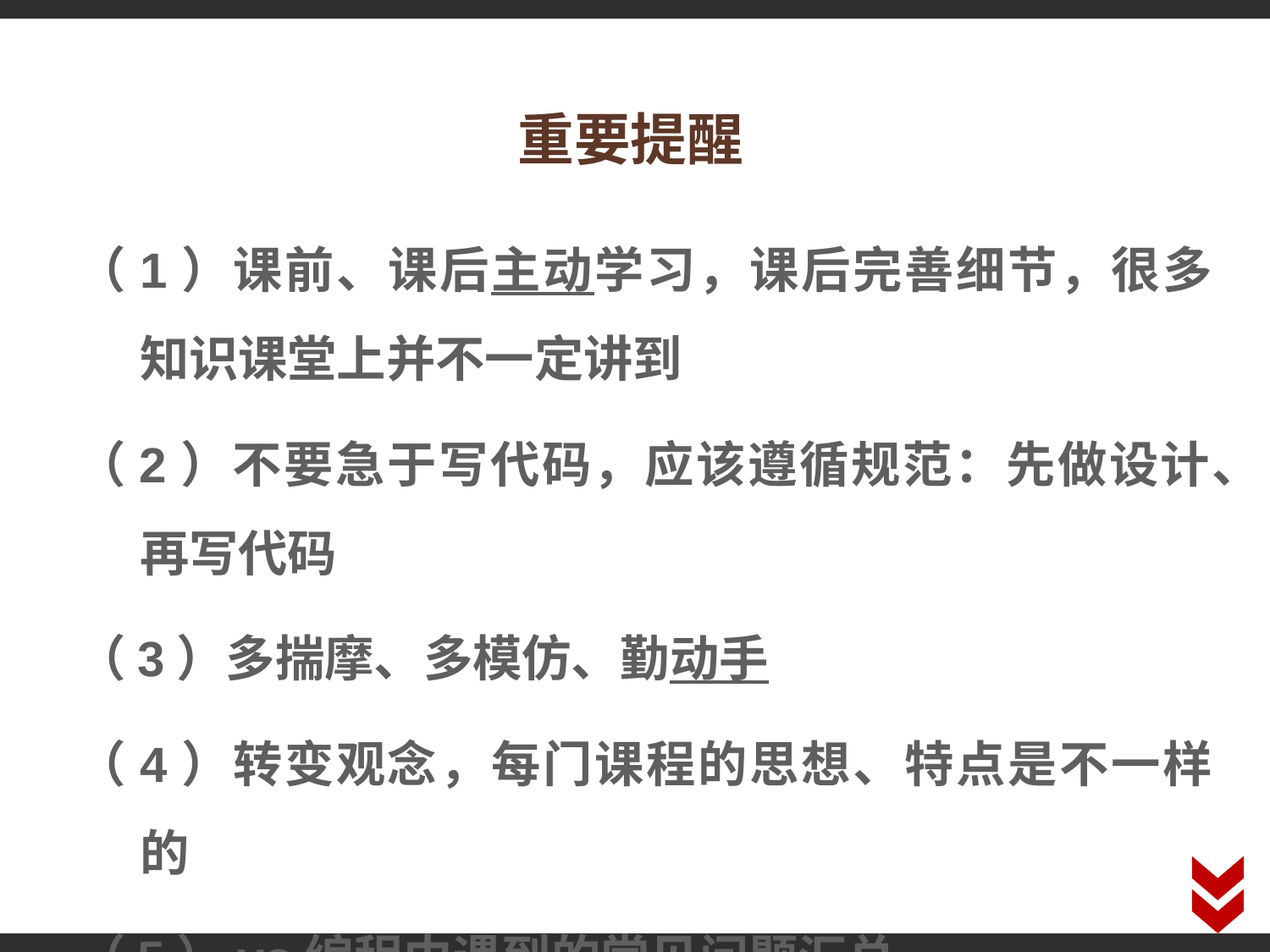

# 重要提醒
（1）课前、课后主动学习，课后完善细节，很多知识课堂上并不一定讲到
（2）不要急于写代码，应该遵循规范：先做设计、再写代码
（3）多揣摩、多模仿、勤动手
（4）转变观念，每门课程的思想、特点是不一样的
（5）vs编程中遇到的常见问题汇总